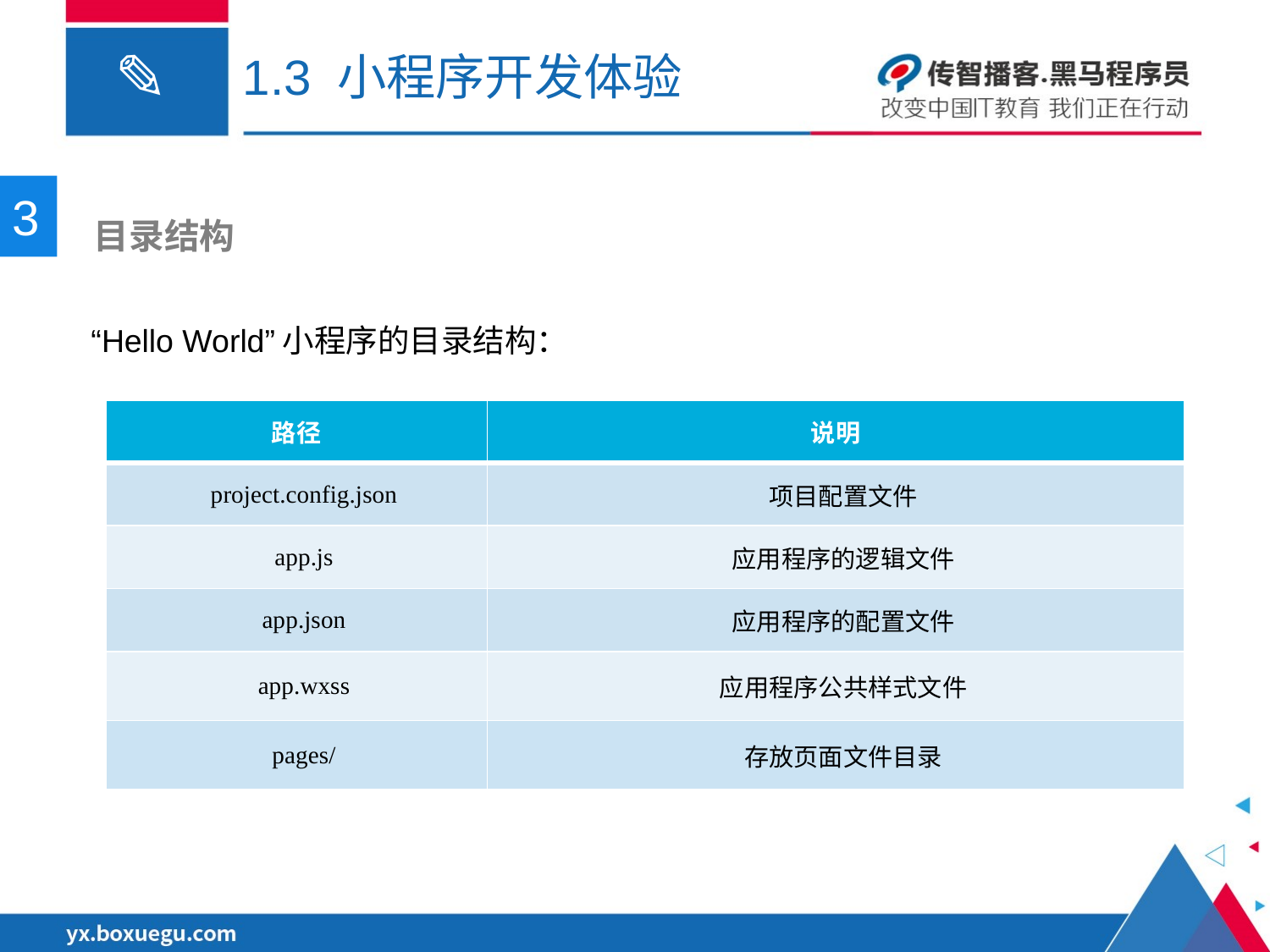

# 1.3 小程序开发体验

3
  目录结构
“Hello World”小程序的目录结构：
| 路径 | 说明 |
| --- | --- |
| project.config.json | 项目配置文件 |
| app.js | 应用程序的逻辑文件 |
| app.json | 应用程序的配置文件 |
| app.wxss | 应用程序公共样式文件 |
| pages/ | 存放页面文件目录 |